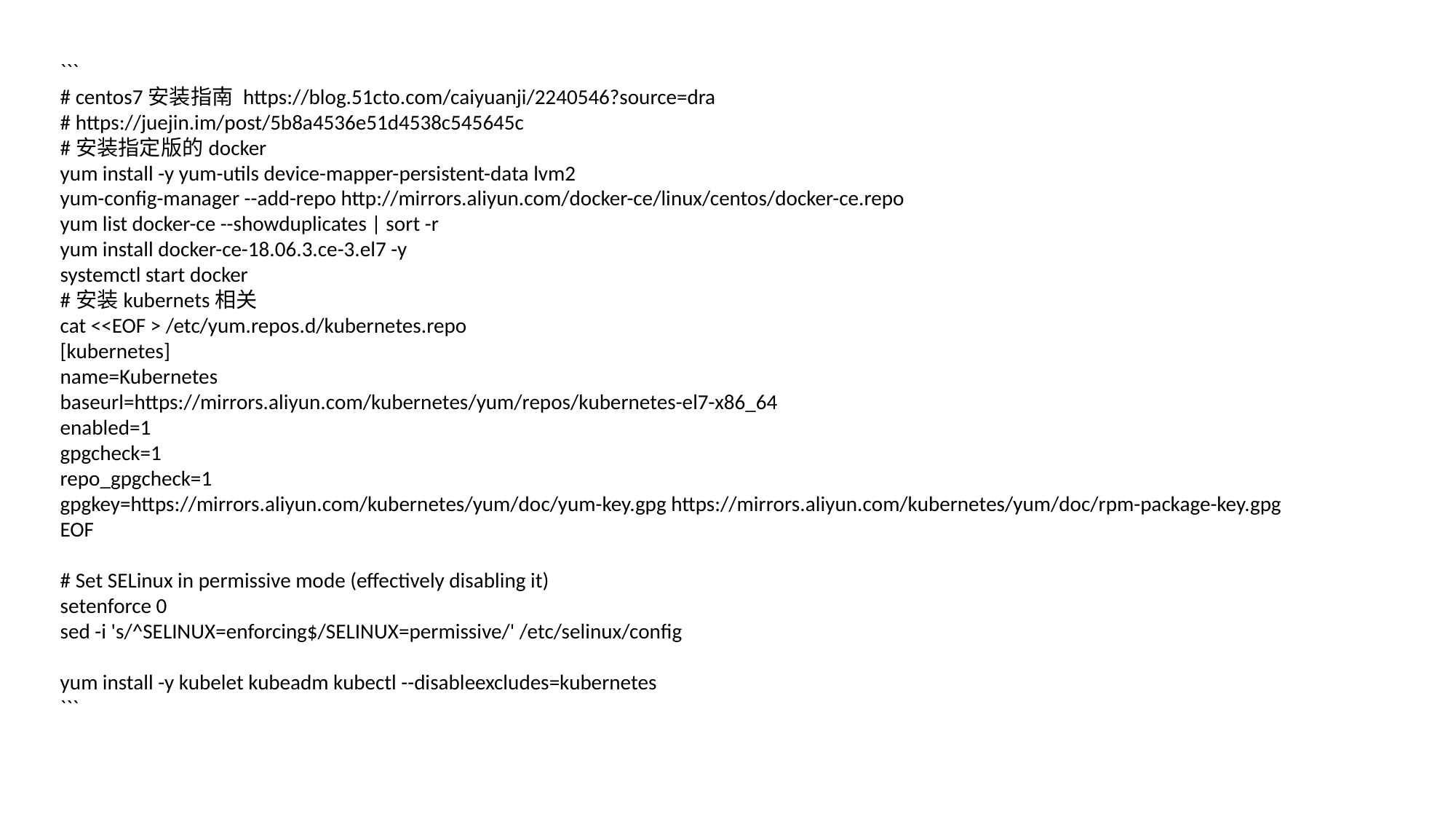

```
# centos7安装指南 https://blog.51cto.com/caiyuanji/2240546?source=dra
# https://juejin.im/post/5b8a4536e51d4538c545645c
#安装指定版的docker
yum install -y yum-utils device-mapper-persistent-data lvm2
yum-config-manager --add-repo http://mirrors.aliyun.com/docker-ce/linux/centos/docker-ce.repo
yum list docker-ce --showduplicates | sort -r
yum install docker-ce-18.06.3.ce-3.el7 -y
systemctl start docker
#安装kubernets相关
cat <<EOF > /etc/yum.repos.d/kubernetes.repo
[kubernetes]
name=Kubernetes
baseurl=https://mirrors.aliyun.com/kubernetes/yum/repos/kubernetes-el7-x86_64
enabled=1
gpgcheck=1
repo_gpgcheck=1
gpgkey=https://mirrors.aliyun.com/kubernetes/yum/doc/yum-key.gpg https://mirrors.aliyun.com/kubernetes/yum/doc/rpm-package-key.gpg
EOF

# Set SELinux in permissive mode (effectively disabling it)
setenforce 0
sed -i 's/^SELINUX=enforcing$/SELINUX=permissive/' /etc/selinux/config

yum install -y kubelet kubeadm kubectl --disableexcludes=kubernetes
```